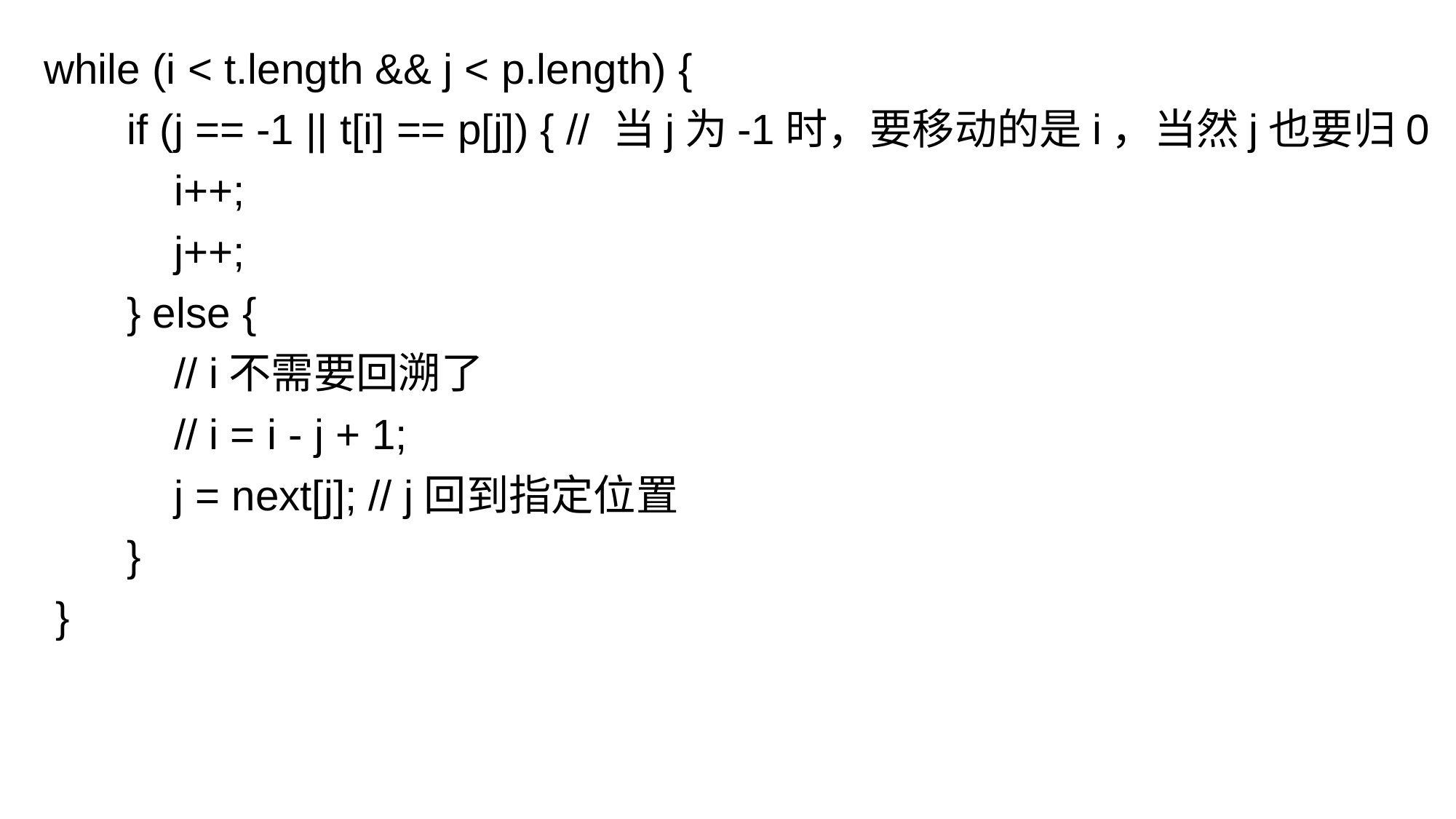

while (i < t.length && j < p.length) {
       if (j == -1 || t[i] == p[j]) { // 当j为-1时，要移动的是i，当然j也要归0
           i++;
           j++;
       } else {
           // i不需要回溯了
           // i = i - j + 1;
           j = next[j]; // j回到指定位置
       }
 }